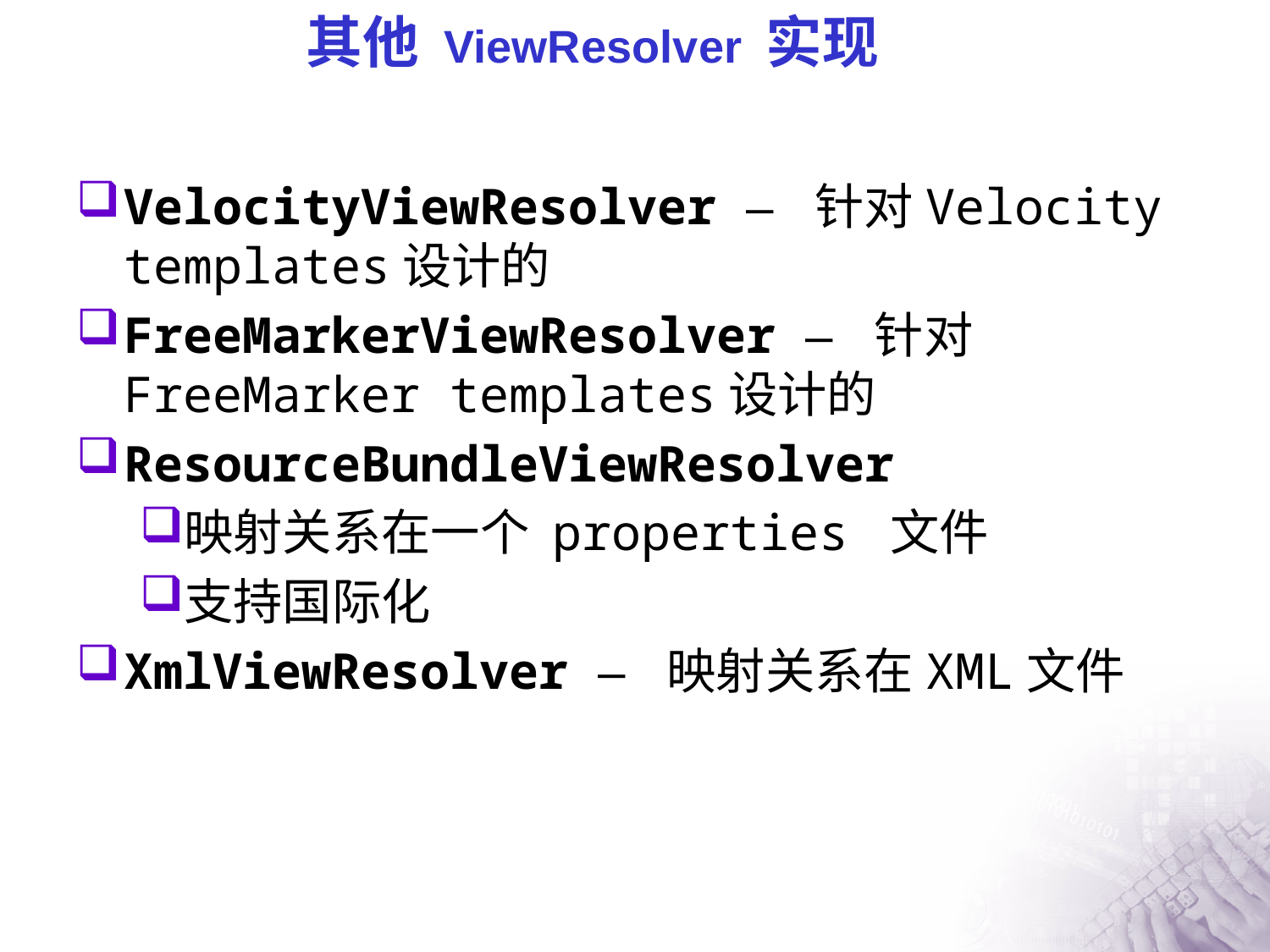

# 其他 ViewResolver 实现
VelocityViewResolver – 针对Velocity templates设计的
FreeMarkerViewResolver – 针对 FreeMarker templates设计的
ResourceBundleViewResolver
映射关系在一个 properties 文件
支持国际化
XmlViewResolver – 映射关系在XML文件